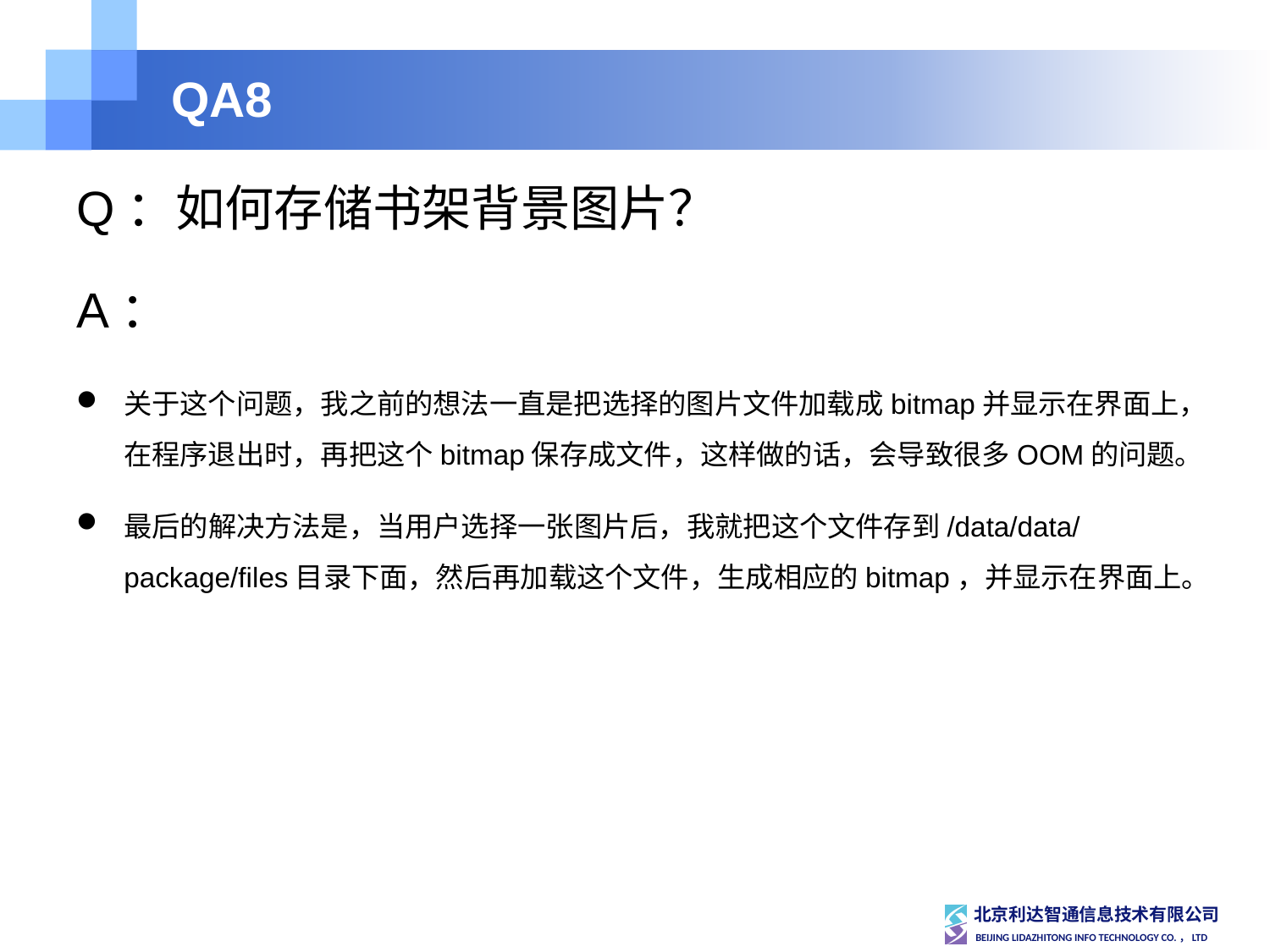

# QA8
Q：如何存储书架背景图片？
A：
关于这个问题，我之前的想法一直是把选择的图片文件加载成bitmap并显示在界面上，在程序退出时，再把这个bitmap保存成文件，这样做的话，会导致很多OOM的问题。
最后的解决方法是，当用户选择一张图片后，我就把这个文件存到/data/data/package/files目录下面，然后再加载这个文件，生成相应的bitmap，并显示在界面上。